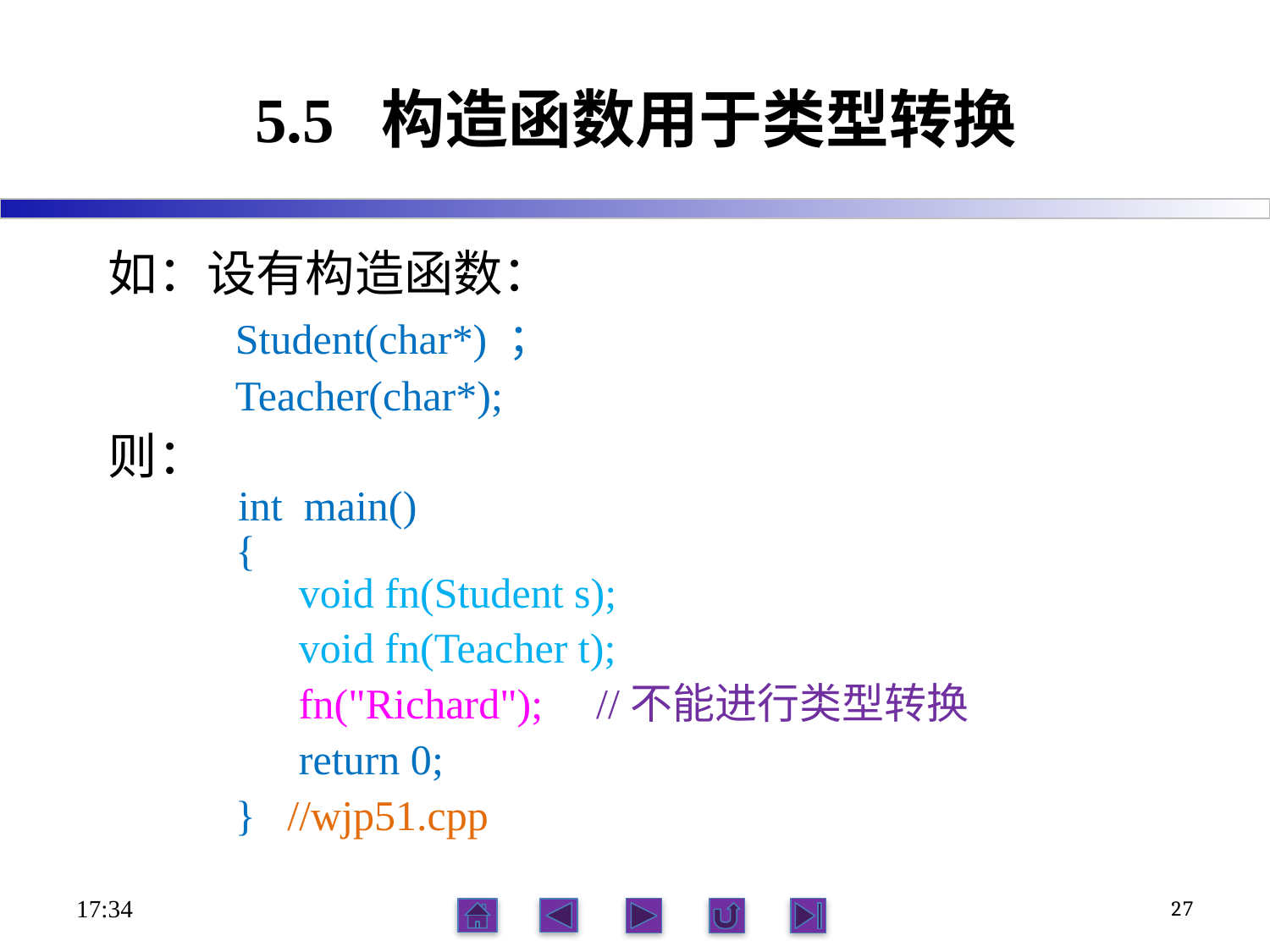

# 5.5  构造函数用于类型转换
如：设有构造函数：
Student(char*) ；
Teacher(char*);
则：
 int  main()
 {
      void fn(Student s);
      void fn(Teacher t);
      fn("Richard");     //不能进行类型转换
      return 0;
}   //wjp51.cpp
17:34
27